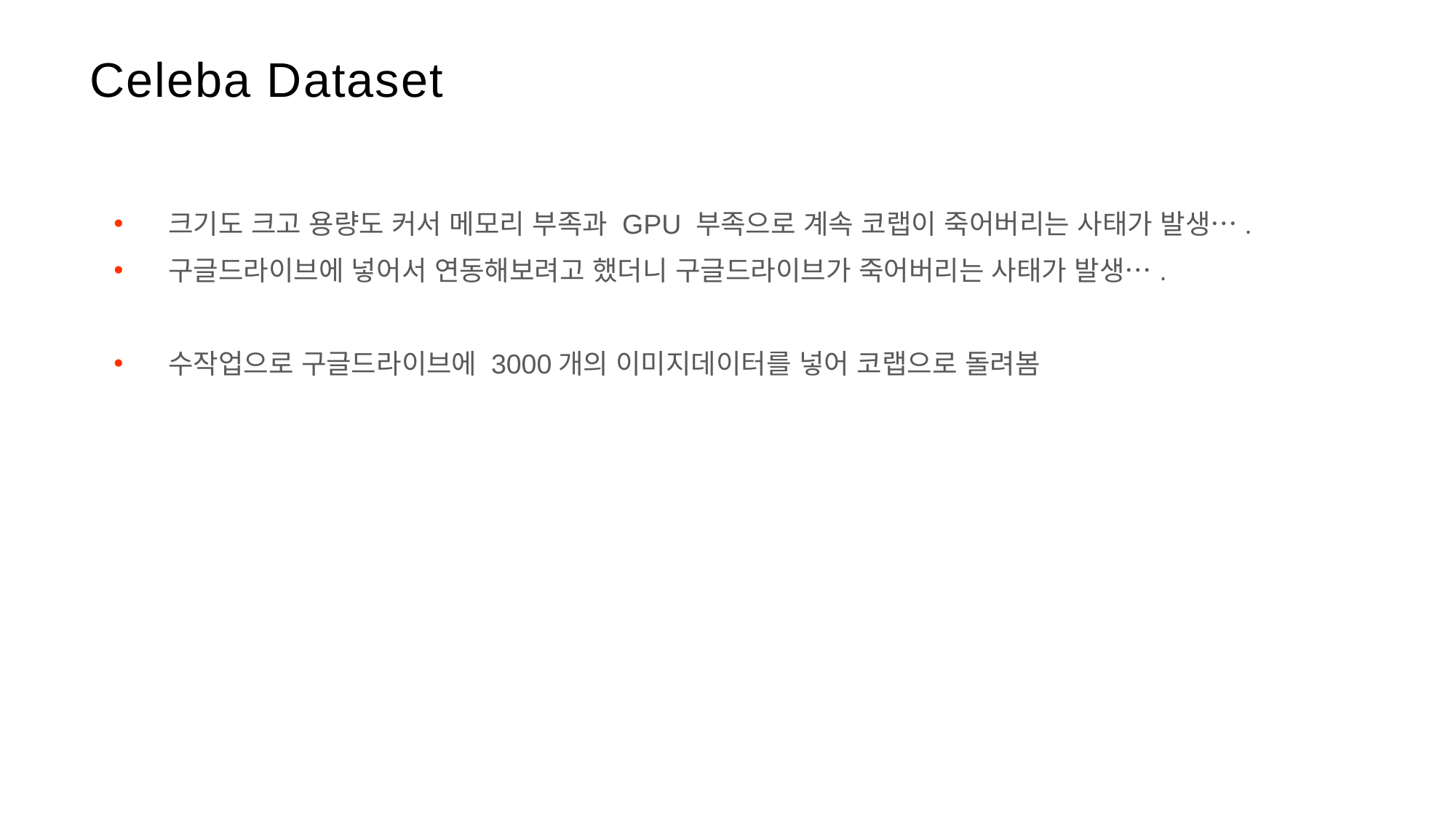

Celeba Dataset
크기도 크고 용량도 커서 메모리 부족과 GPU 부족으로 계속 코랩이 죽어버리는 사태가 발생….
구글드라이브에 넣어서 연동해보려고 했더니 구글드라이브가 죽어버리는 사태가 발생….

수작업으로 구글드라이브에 3000개의 이미지데이터를 넣어 코랩으로 돌려봄